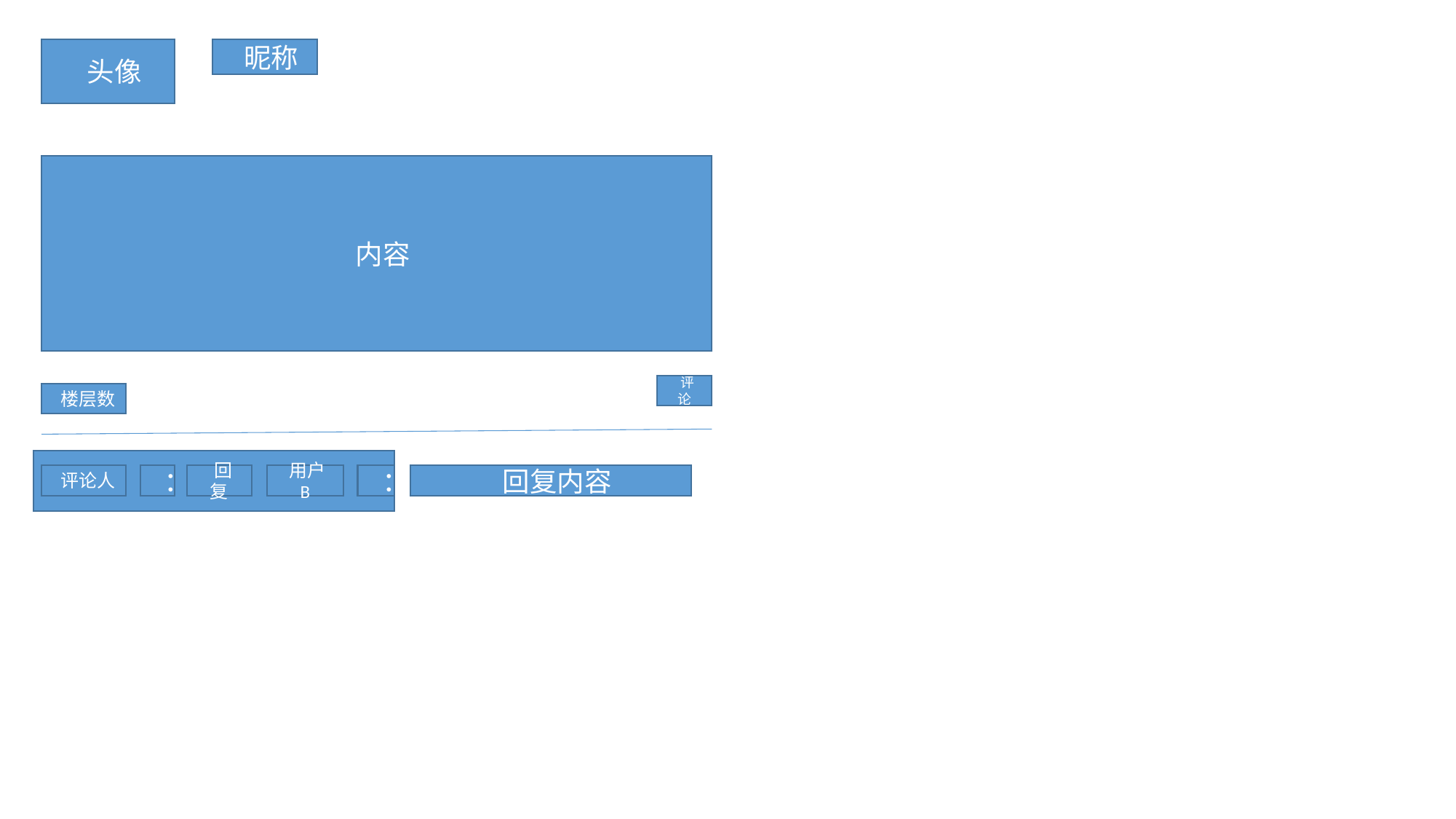

头像
 昵称
 内容
 评论
 楼层数

 评论人
 ：
 回复
 用户B
 ：
 回复内容